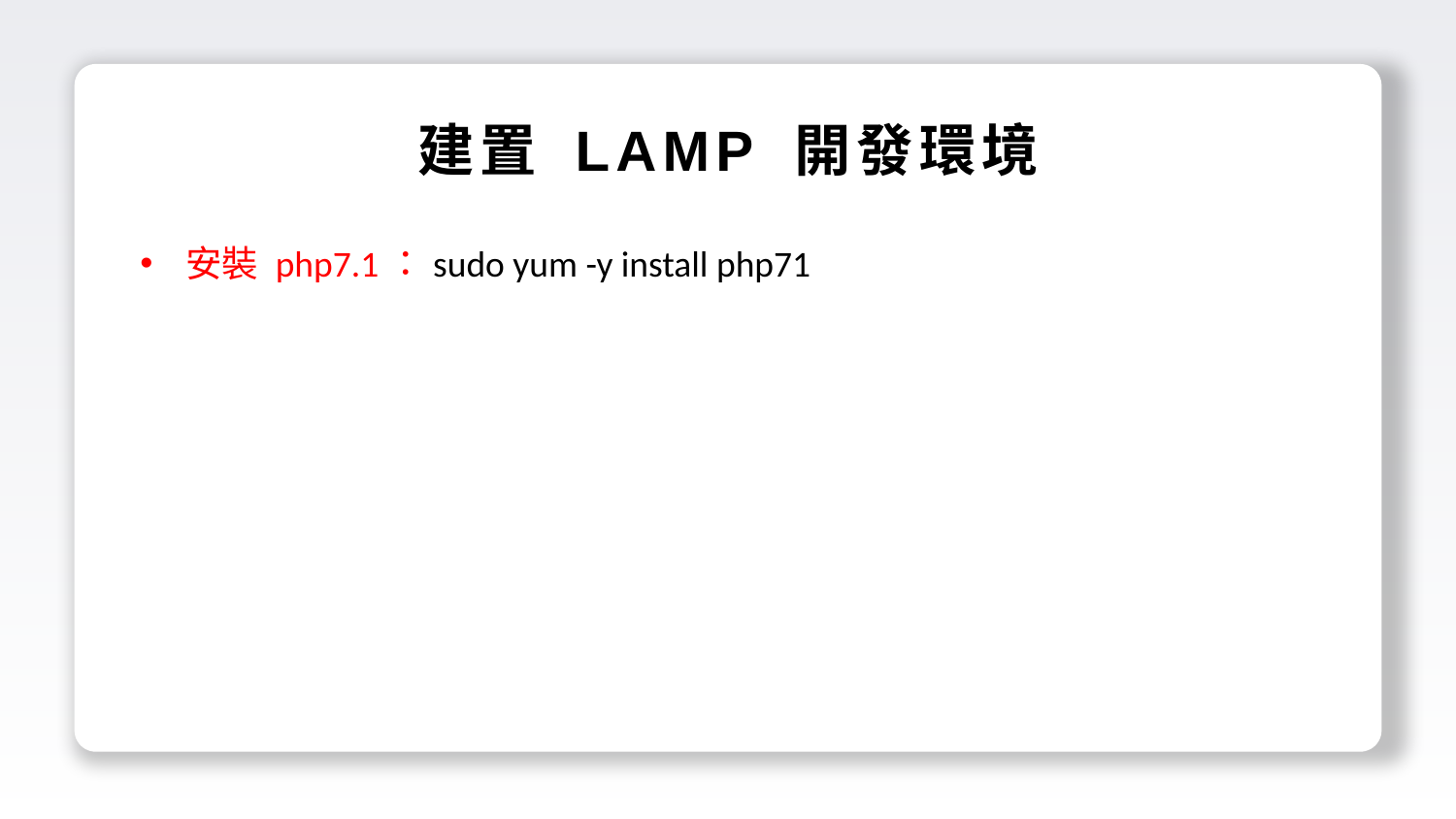

建置 LAMP 開發環境
安裝 php7.1：sudo yum -y install php71